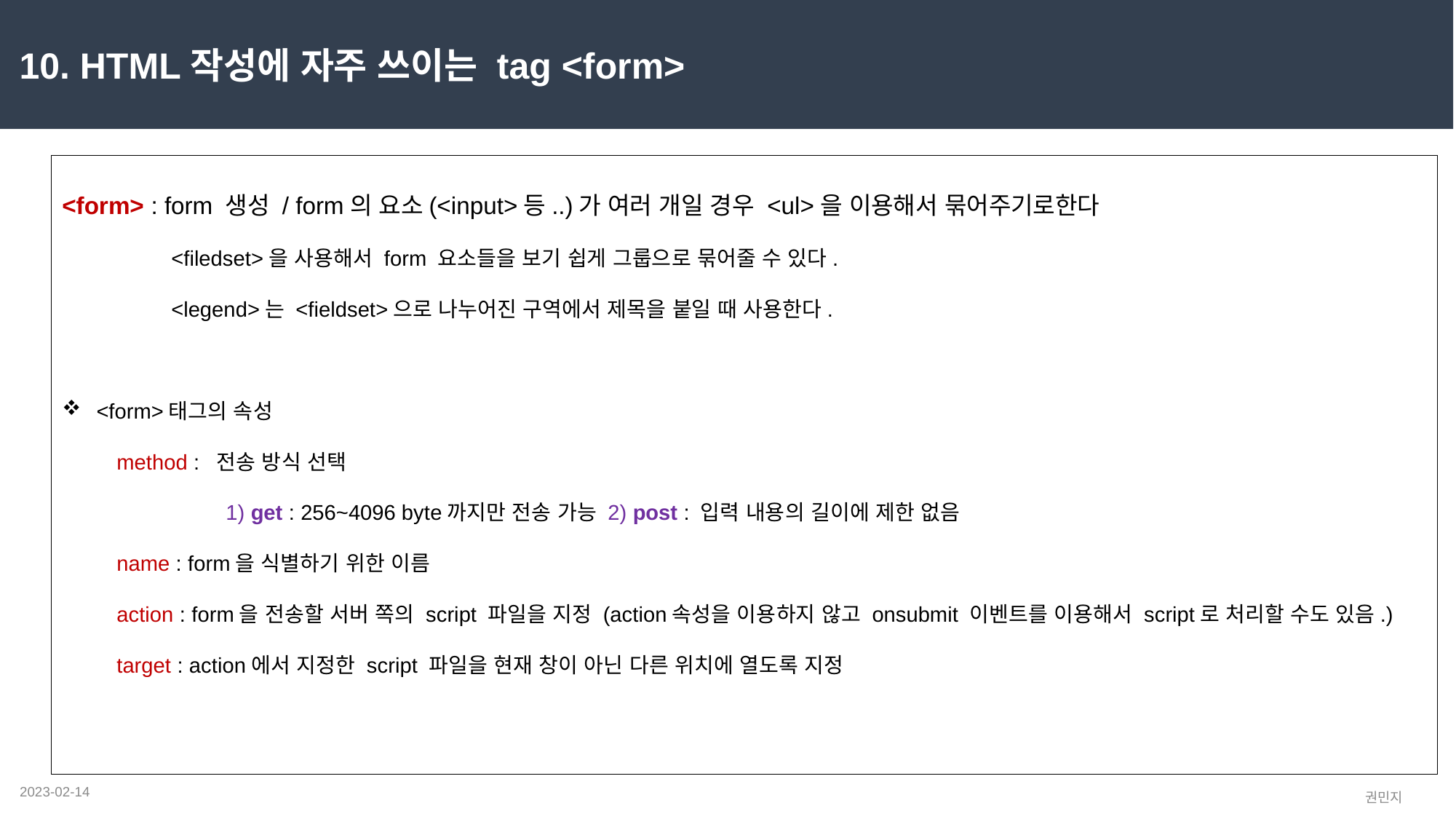

10. HTML작성에 자주 쓰이는 tag <form>
<form> : form 생성 / form의 요소(<input>등..)가 여러 개일 경우 <ul>을 이용해서 묶어주기로한다
	<filedset>을 사용해서 form 요소들을 보기 쉽게 그룹으로 묶어줄 수 있다.
	<legend>는 <fieldset>으로 나누어진 구역에서 제목을 붙일 때 사용한다.

<form>태그의 속성
method :  전송 방식 선택
	1) get : 256~4096 byte까지만 전송 가능 2) post : 입력 내용의 길이에 제한 없음
name : form을 식별하기 위한 이름
action : form을 전송할 서버 쪽의 script 파일을 지정 (action속성을 이용하지 않고 onsubmit 이벤트를 이용해서 script로 처리할 수도 있음.)
target : action에서 지정한 script 파일을 현재 창이 아닌 다른 위치에 열도록 지정

2023-02-14
권민지